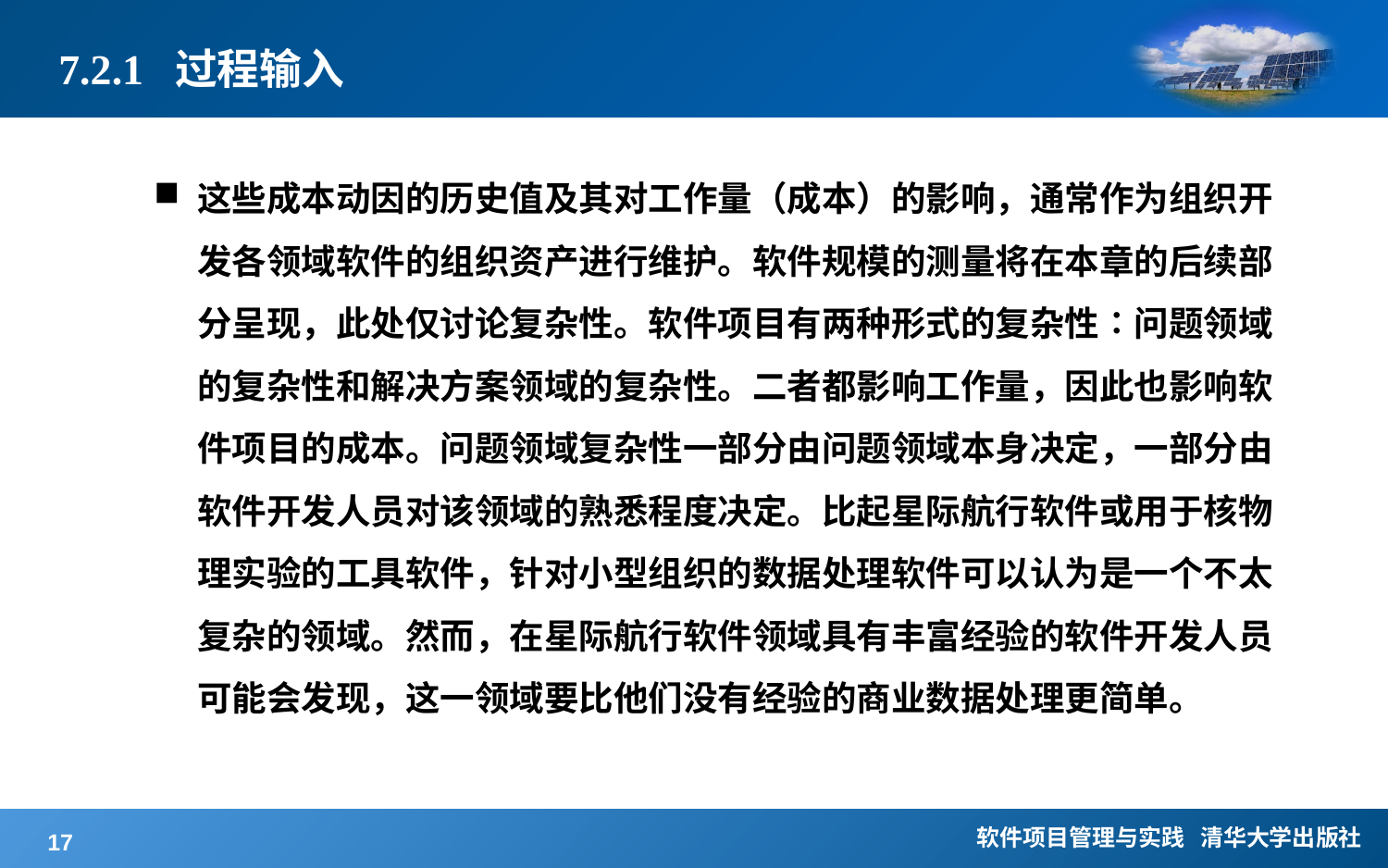

# 7.2.1  过程输入
这些成本动因的历史值及其对工作量（成本）的影响，通常作为组织开发各领域软件的组织资产进行维护。软件规模的测量将在本章的后续部分呈现，此处仅讨论复杂性。软件项目有两种形式的复杂性∶问题领域的复杂性和解决方案领域的复杂性。二者都影响工作量，因此也影响软件项目的成本。问题领域复杂性一部分由问题领域本身决定，一部分由软件开发人员对该领域的熟悉程度决定。比起星际航行软件或用于核物理实验的工具软件，针对小型组织的数据处理软件可以认为是一个不太复杂的领域。然而，在星际航行软件领域具有丰富经验的软件开发人员可能会发现，这一领域要比他们没有经验的商业数据处理更简单。